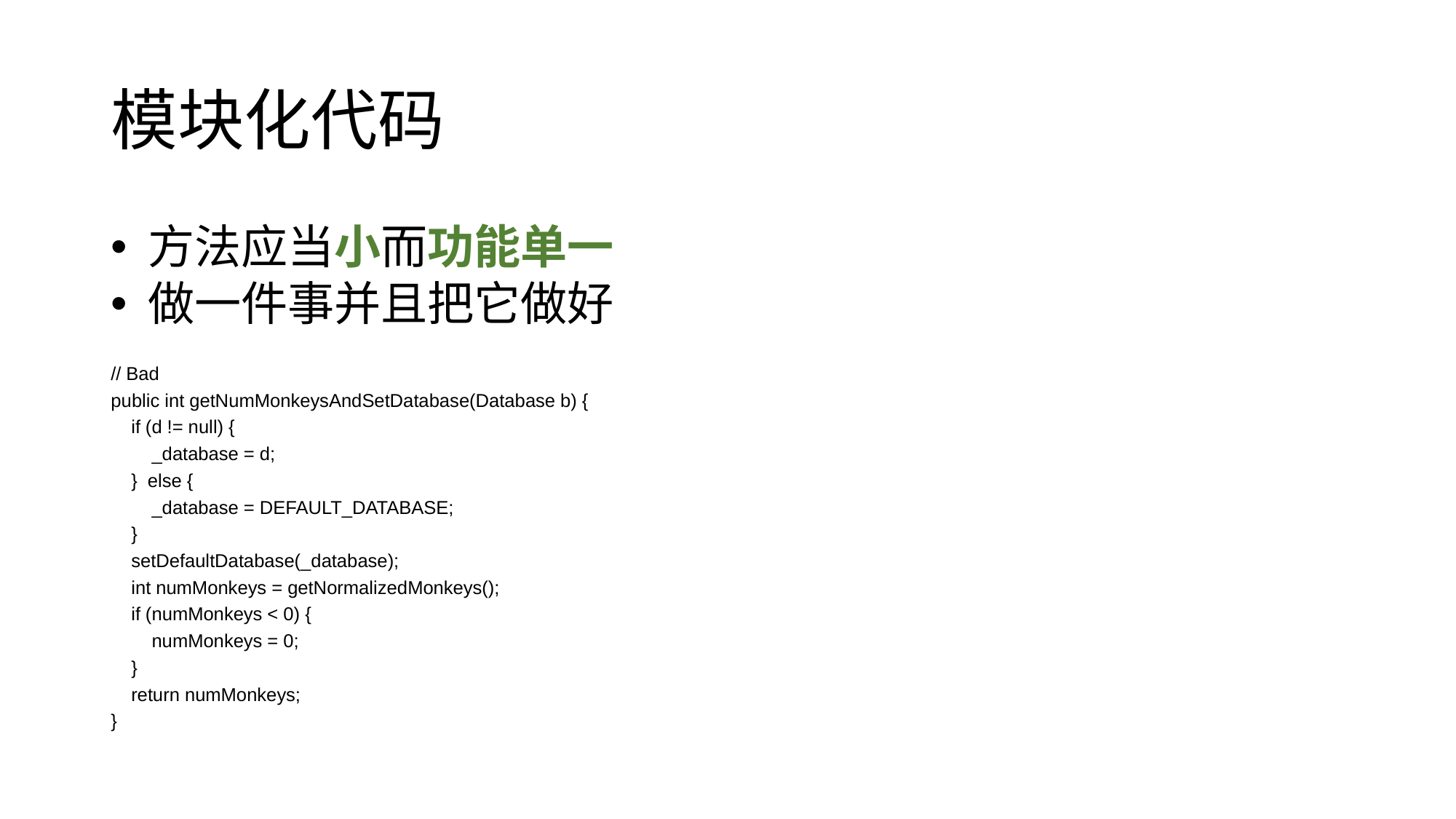

# 模块化代码
方法应当小而功能单一
做一件事并且把它做好

// Bad
public int getNumMonkeysAndSetDatabase(Database b) {
    if (d != null) {
        _database = d;
    }  else {
        _database = DEFAULT_DATABASE;
    }
    setDefaultDatabase(_database);
    int numMonkeys = getNormalizedMonkeys();
    if (numMonkeys < 0) {
        numMonkeys = 0;
    }
    return numMonkeys;
}